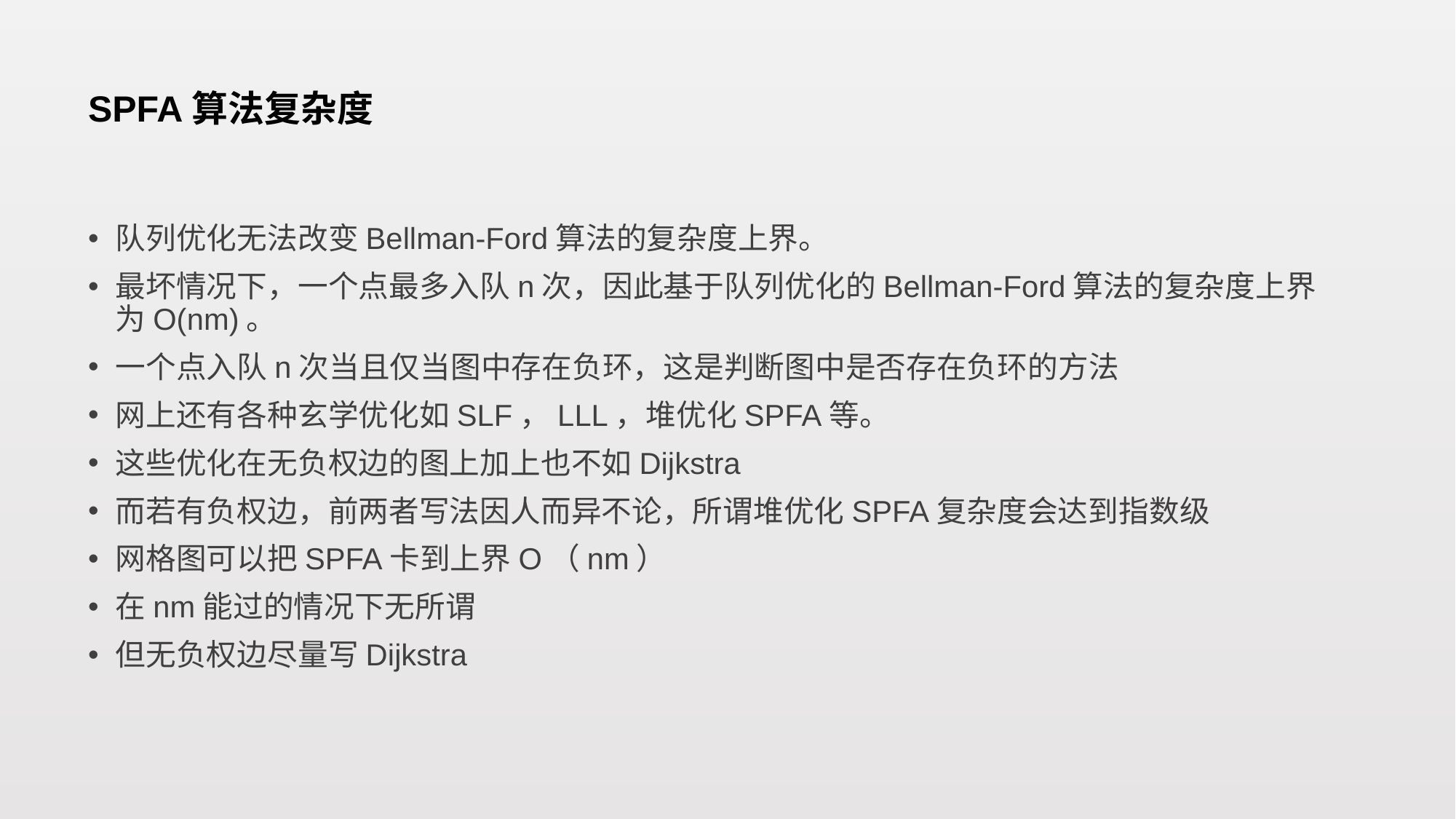

# SPFA算法复杂度
队列优化无法改变Bellman-Ford算法的复杂度上界。
最坏情况下，一个点最多入队n次，因此基于队列优化的Bellman-Ford算法的复杂度上界为O(nm)。
一个点入队n次当且仅当图中存在负环，这是判断图中是否存在负环的方法
网上还有各种玄学优化如SLF，LLL，堆优化SPFA等。
这些优化在无负权边的图上加上也不如Dijkstra
而若有负权边，前两者写法因人而异不论，所谓堆优化SPFA复杂度会达到指数级
网格图可以把SPFA卡到上界O（nm）
在nm能过的情况下无所谓
但无负权边尽量写Dijkstra